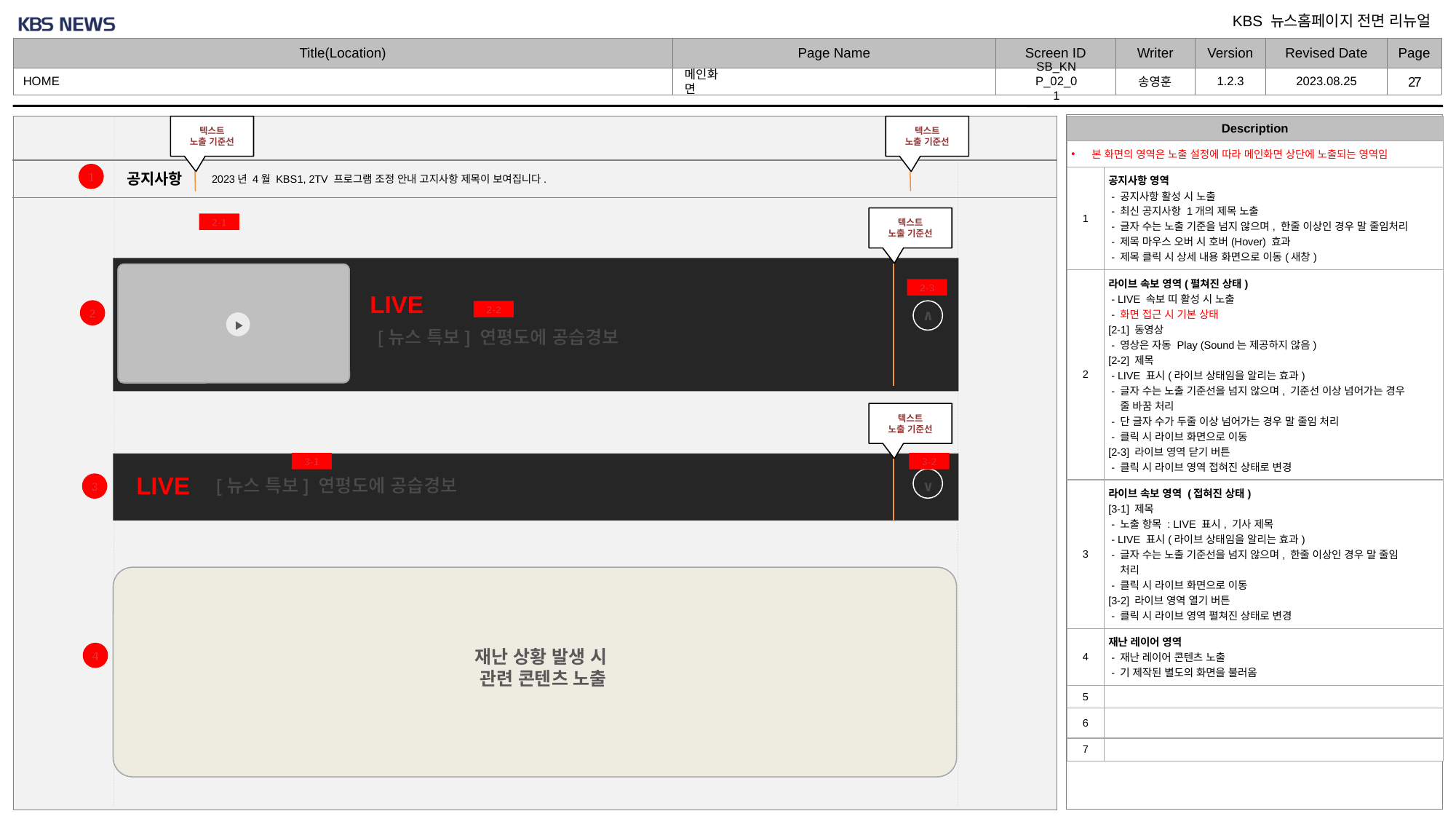

HOME
SB_KNP_02_01
# 메인화면
텍스트
노출 기준선
텍스트
노출 기준선
| Description |  |
| --- | --- |
| 본 화면의 영역은 노출 설정에 따라 메인화면 상단에 노출되는 영역임 |  |
| 1 | 공지사항 영역 - 공지사항 활성 시 노출 - 최신 공지사항 1개의 제목 노출 - 글자 수는 노출 기준을 넘지 않으며, 한줄 이상인 경우 말 줄임처리 - 제목 마우스 오버 시 호버(Hover) 효과 - 제목 클릭 시 상세 내용 화면으로 이동(새창) |
| 2 | 라이브 속보 영역(펼쳐진 상태) - LIVE 속보 띠 활성 시 노출 - 화면 접근 시 기본 상태 [2-1] 동영상 - 영상은 자동 Play (Sound는 제공하지 않음) [2-2] 제목 - LIVE 표시(라이브 상태임을 알리는 효과) - 글자 수는 노출 기준선을 넘지 않으며, 기준선 이상 넘어가는 경우 줄 바꿈 처리 - 단 글자 수가 두줄 이상 넘어가는 경우 말 줄임 처리 - 클릭 시 라이브 화면으로 이동 [2-3] 라이브 영역 닫기 버튼 - 클릭 시 라이브 영역 접혀진 상태로 변경 |
| 3 | 라이브 속보 영역 (접혀진 상태) [3-1] 제목 - 노출 항목 : LIVE 표시, 기사 제목 - LIVE 표시(라이브 상태임을 알리는 효과) - 글자 수는 노출 기준선을 넘지 않으며, 한줄 이상인 경우 말 줄임 처리 - 클릭 시 라이브 화면으로 이동 [3-2] 라이브 영역 열기 버튼 - 클릭 시 라이브 영역 펼쳐진 상태로 변경 |
| 4 | 재난 레이어 영역 - 재난 레이어 콘텐츠 노출 - 기 제작된 별도의 화면을 불러옴 |
| 5 |  |
| 6 |  |
| 7 |  |
공지사항
1
2023년 4월 KBS1, 2TV 프로그램 조정 안내 고지사항 제목이 보여집니다.
텍스트
노출 기준선
2-1

2-3
LIVE
2

2-2
∨
 ▶
 ▶
[뉴스 특보] 연평도에 공습경보
텍스트
노출 기준선
3-1
3-2

LIVE
[뉴스 특보] 연평도에 공습경보

∨
3

재난 상황 발생 시
관련 콘텐츠 노출
4